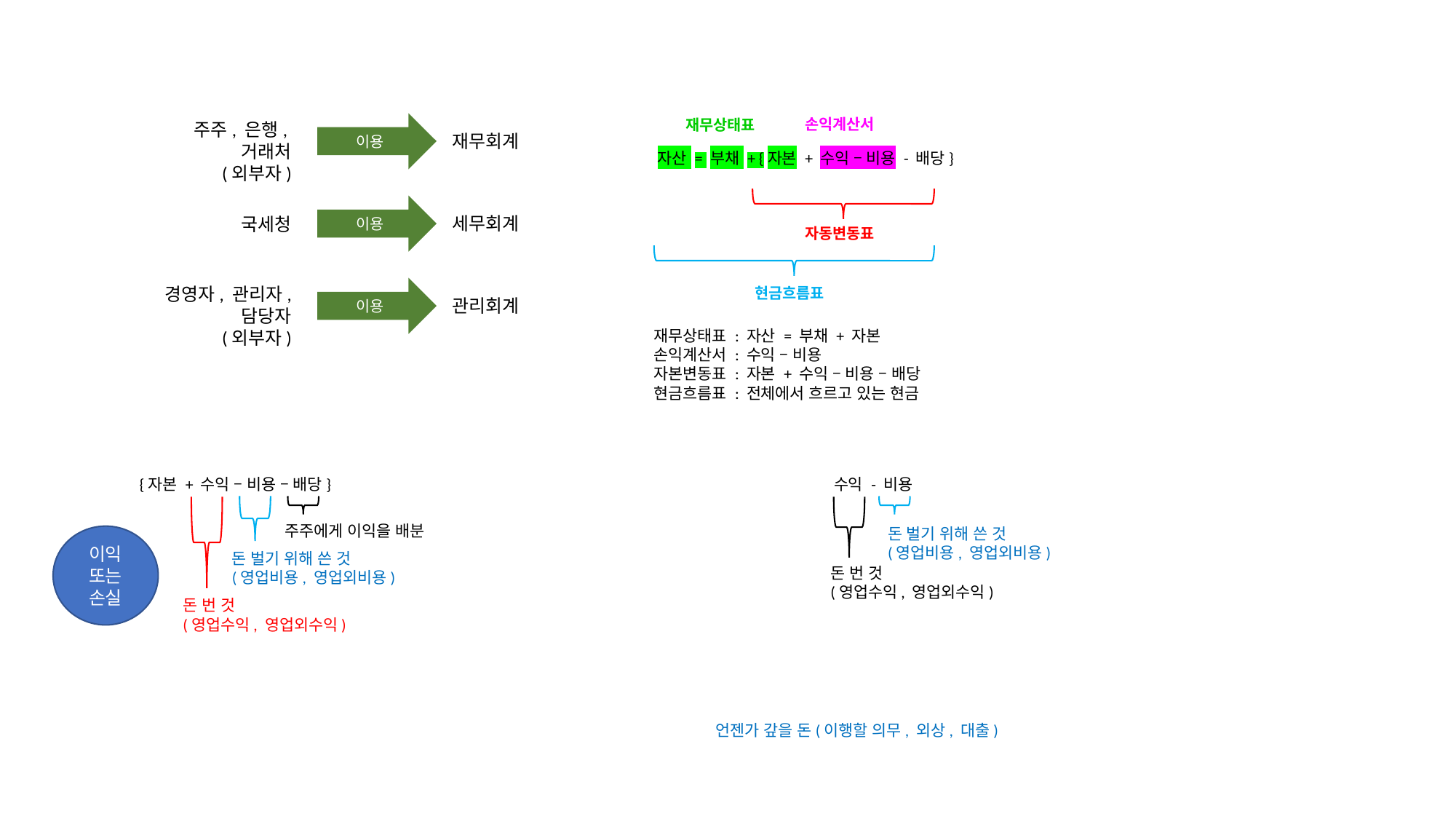

손익계산서
재무상태표

주주, 은행,거래처
(외부자)
이용
재무회계
이용
세무회계
국세청
경영자, 관리자, 담당자
(외부자)
이용
관리회계

자산 = 부채 + {자본 + 수익 – 비용 - 배당}
자동변동표
현금흐름표
재무상태표 : 자산 = 부채 + 자본
손익계산서 : 수익 – 비용
자본변동표 : 자본 + 수익 – 비용 – 배당
현금흐름표 : 전체에서 흐르고 있는 현금
{자본 + 수익 – 비용 – 배당}
수익 - 비용

주주에게 이익을 배분
돈 벌기 위해 쓴 것
(영업비용, 영업외비용)
이익 또는
손실

돈 벌기 위해 쓴 것
(영업비용, 영업외비용)
돈 번 것
(영업수익, 영업외수익)
돈 번 것
(영업수익, 영업외수익)
언젠가 갚을 돈(이행할 의무, 외상, 대출)